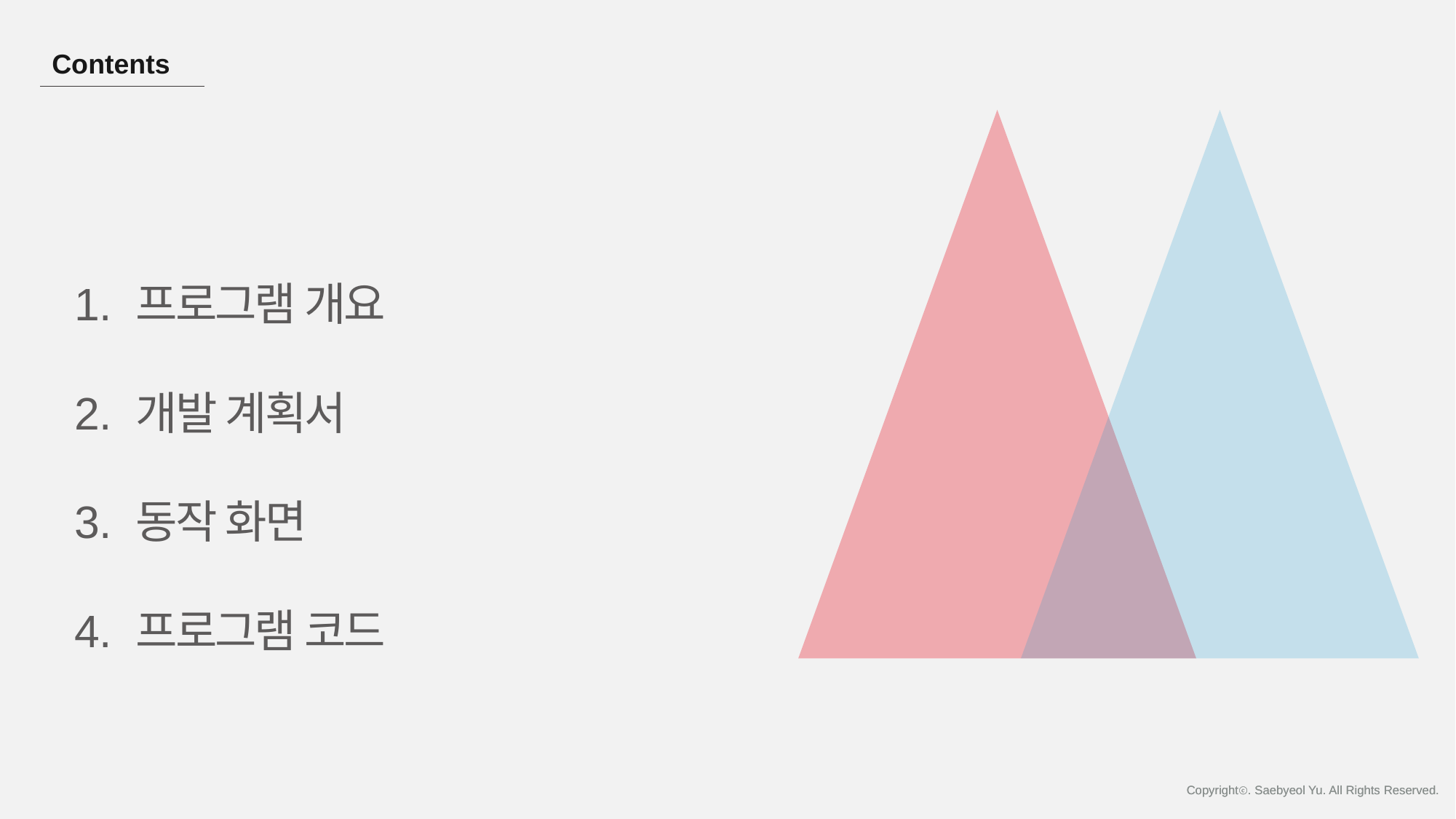

Contents

프로그램 개요
개발 계획서
동작 화면
프로그램 코드
Copyrightⓒ. Saebyeol Yu. All Rights Reserved.